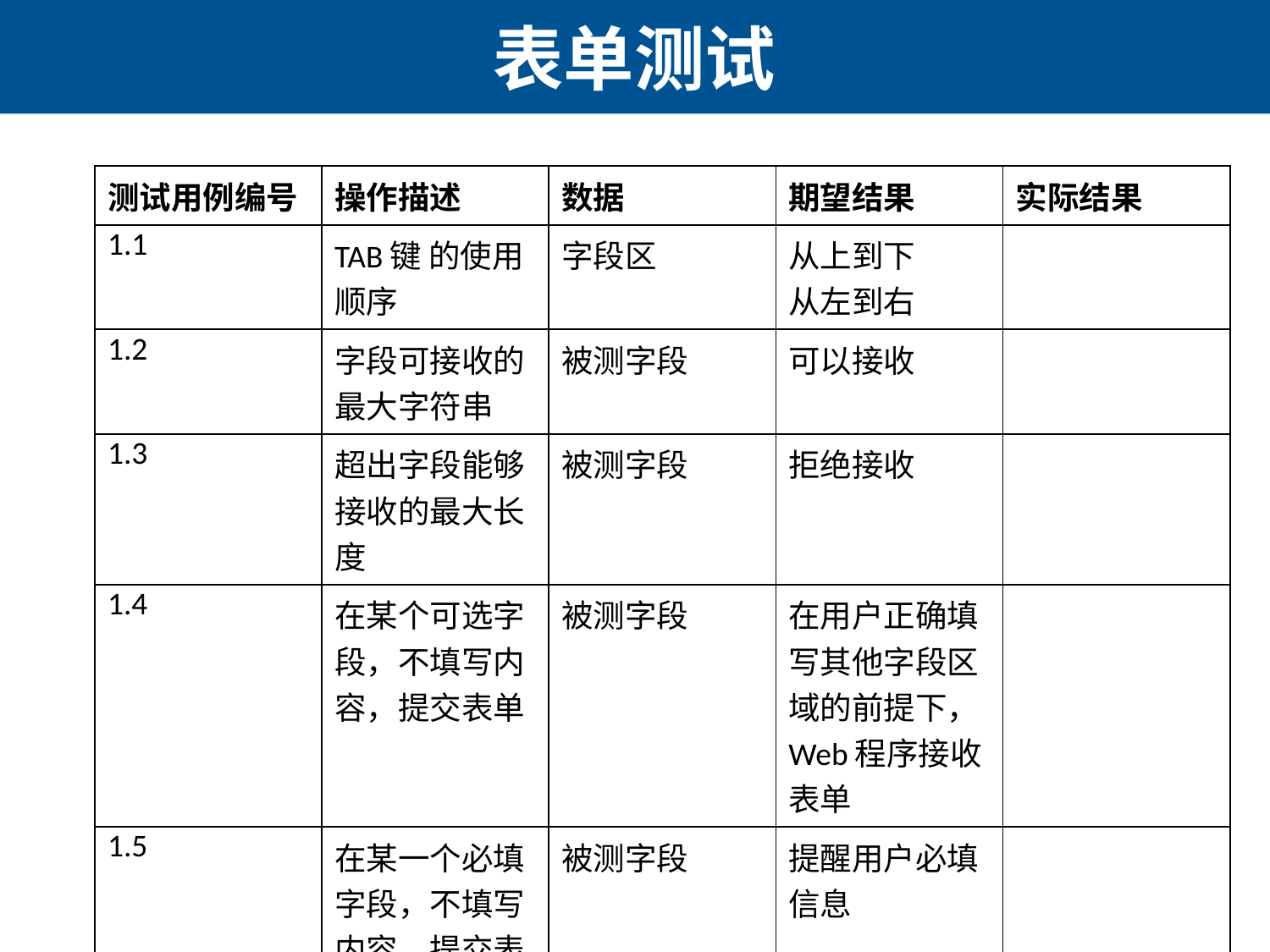

# 表单测试
| 测试用例编号 | 操作描述 | 数据 | 期望结果 | 实际结果 |
| --- | --- | --- | --- | --- |
| 1.1 | TAB键 的使用顺序 | 字段区 | 从上到下 从左到右 |  |
| 1.2 | 字段可接收的最大字符串 | 被测字段 | 可以接收 |  |
| 1.3 | 超出字段能够接收的最大长度 | 被测字段 | 拒绝接收 |  |
| 1.4 | 在某个可选字段，不填写内容，提交表单 | 被测字段 | 在用户正确填写其他字段区域的前提下，Web程序接收表单 |  |
| 1.5 | 在某一个必填字段，不填写内容，提交表单 | 被测字段 | 提醒用户必填信息 |  |